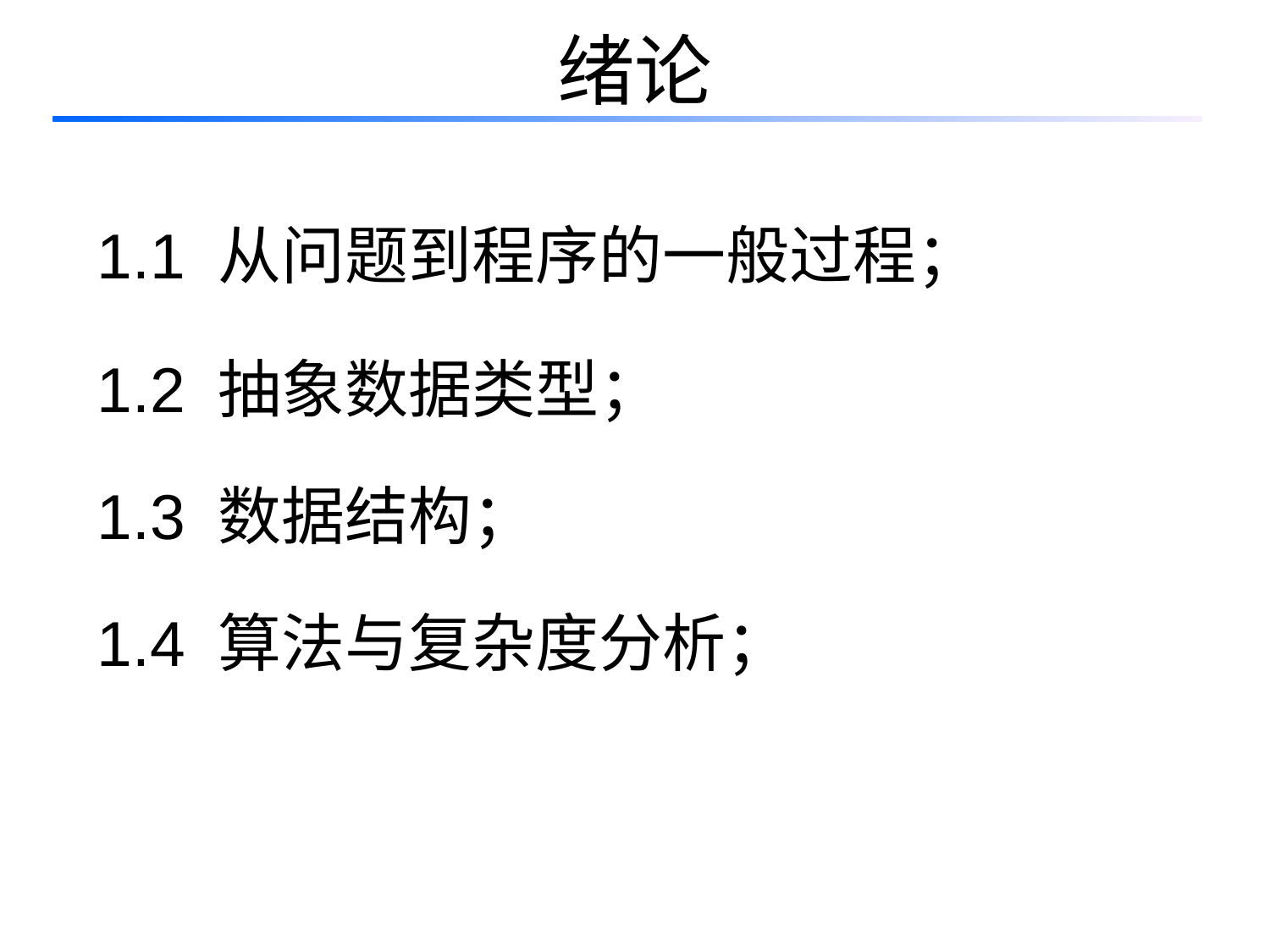

# 绪论

1.1 从问题到程序的一般过程；
1.2 抽象数据类型；
1.3 数据结构；
1.4 算法与复杂度分析；